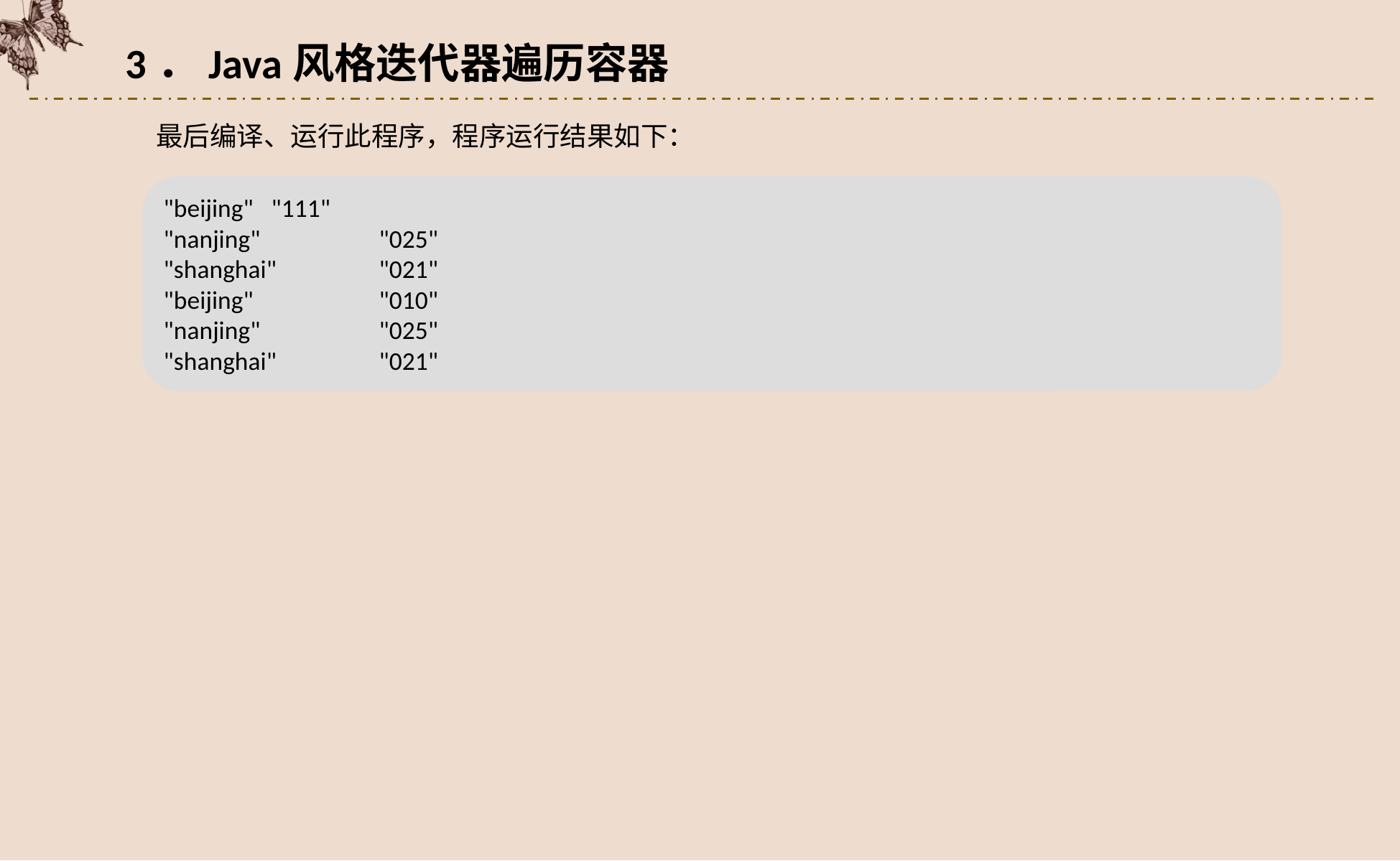

3．Java风格迭代器遍历容器
最后编译、运行此程序，程序运行结果如下：
"beijing"   	"111"
"nanjing"   	"025"
"shanghai" 	"021"
"beijing"  		"010"
"nanjing"  	"025"
"shanghai" 	"021"